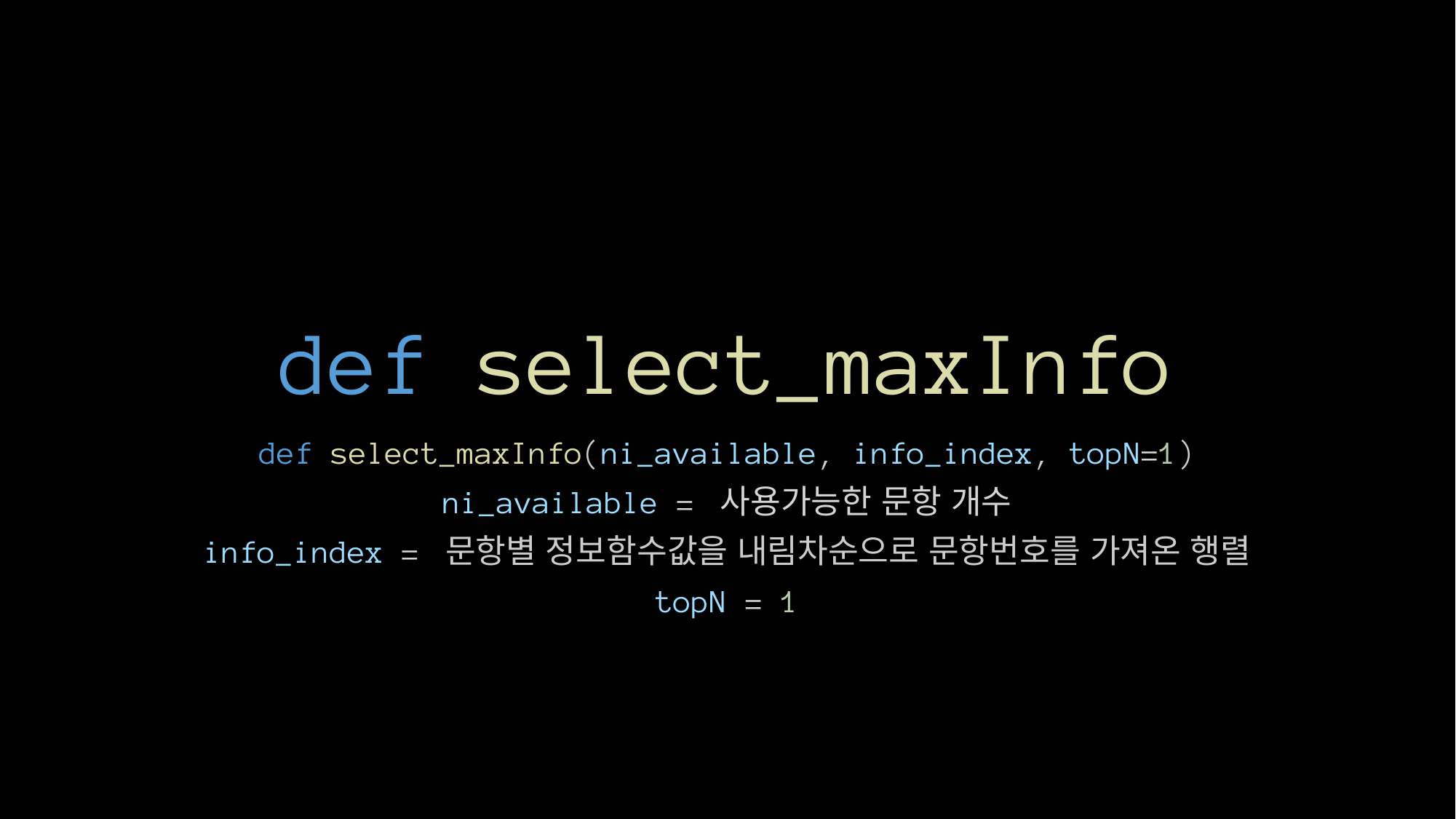

# def select_maxInfo
def select_maxInfo(ni_available, info_index, topN=1)
ni_available = 사용가능한 문항 개수
info_index = 문항별 정보함수값을 내림차순으로 문항번호를 가져온 행렬
topN = 1